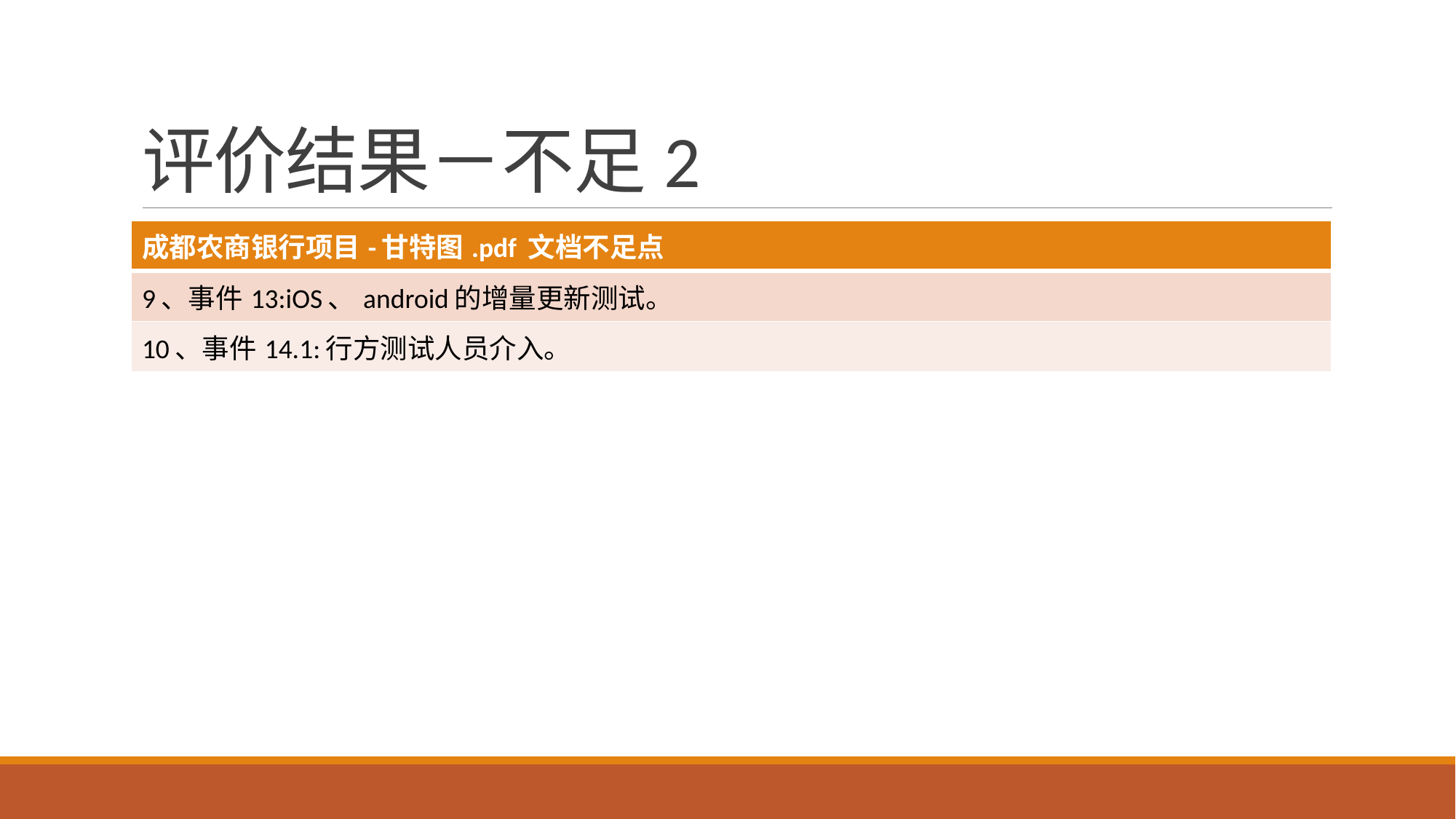

# 评价结果－不足2
| 成都农商银行项目-甘特图.pdf 文档不足点 |
| --- |
| 9、事件13:iOS、android的增量更新测试。 |
| 10、事件14.1:行方测试人员介入。 |